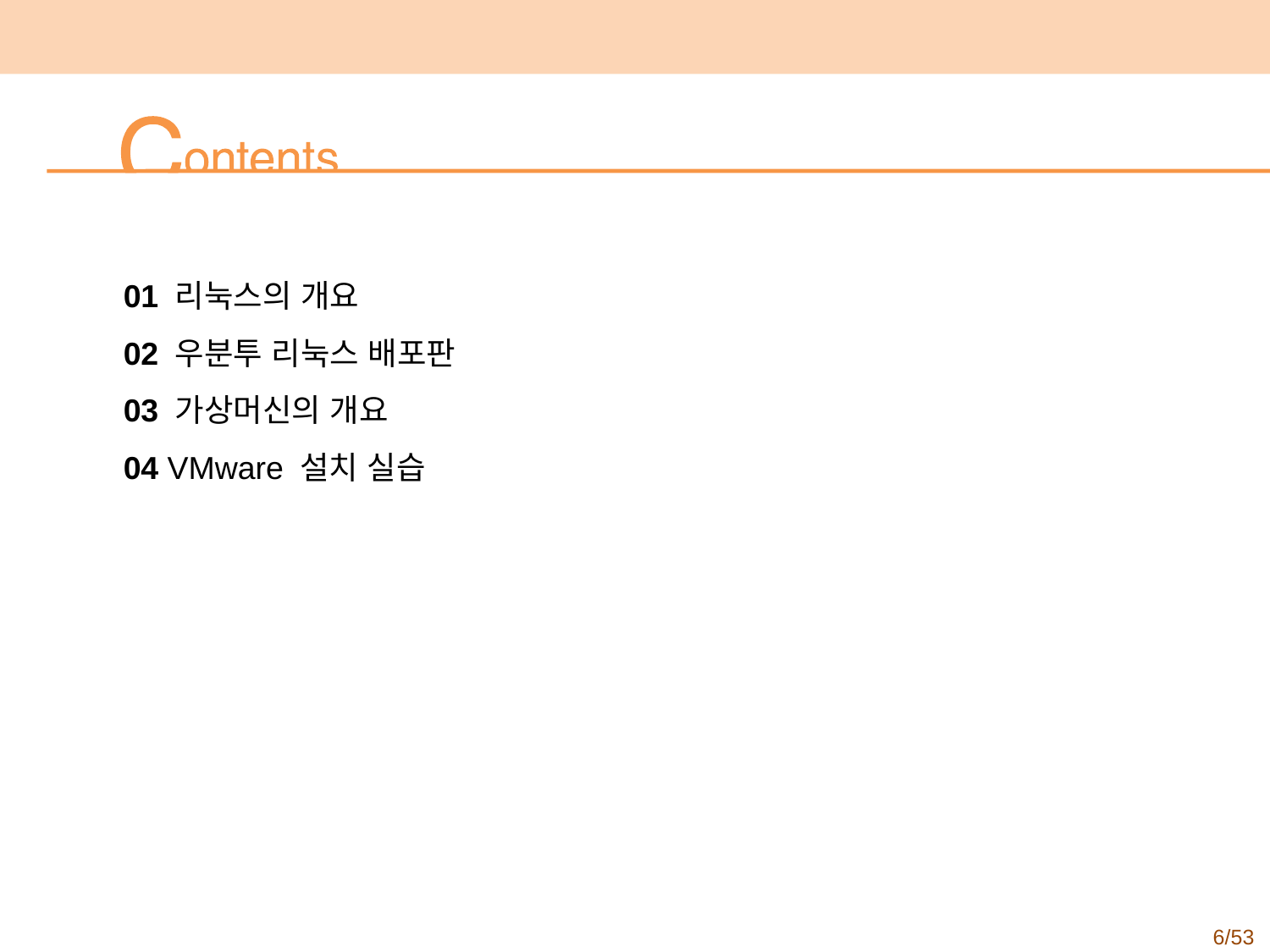

01 리눅스의 개요
02 우분투 리눅스 배포판
03 가상머신의 개요
04 VMware 설치 실습